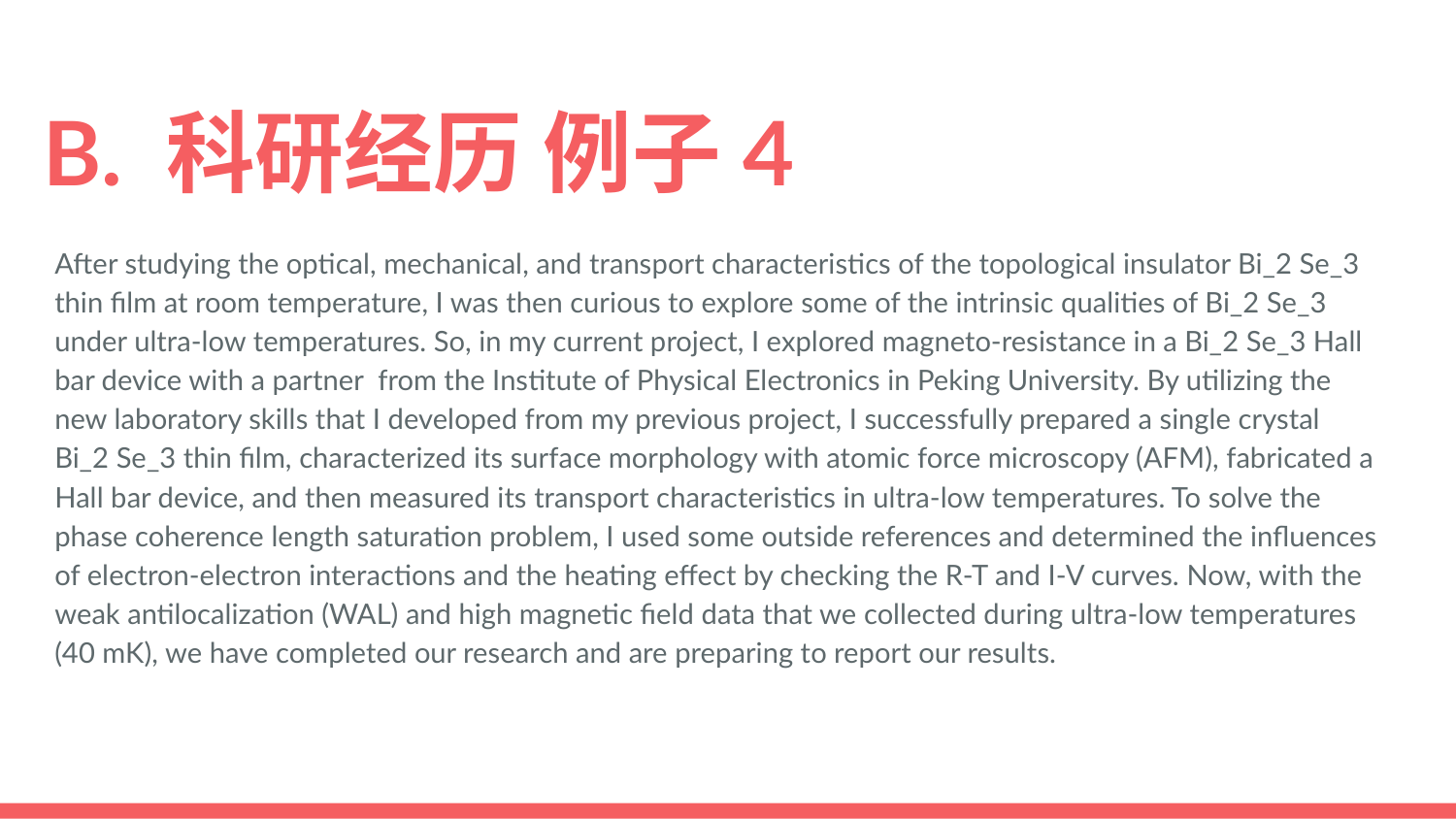

# B. 科研经历 例子4
After studying the optical, mechanical, and transport characteristics of the topological insulator Bi_2 Se_3 thin film at room temperature, I was then curious to explore some of the intrinsic qualities of Bi_2 Se_3 under ultra-low temperatures. So, in my current project, I explored magneto-resistance in a Bi_2 Se_3 Hall bar device with a partner  from the Institute of Physical Electronics in Peking University. By utilizing the new laboratory skills that I developed from my previous project, I successfully prepared a single crystal Bi_2 Se_3 thin film, characterized its surface morphology with atomic force microscopy (AFM), fabricated a Hall bar device, and then measured its transport characteristics in ultra-low temperatures. To solve the phase coherence length saturation problem, I used some outside references and determined the influences of electron-electron interactions and the heating effect by checking the R-T and I-V curves. Now, with the weak antilocalization (WAL) and high magnetic field data that we collected during ultra-low temperatures (40 mK), we have completed our research and are preparing to report our results.